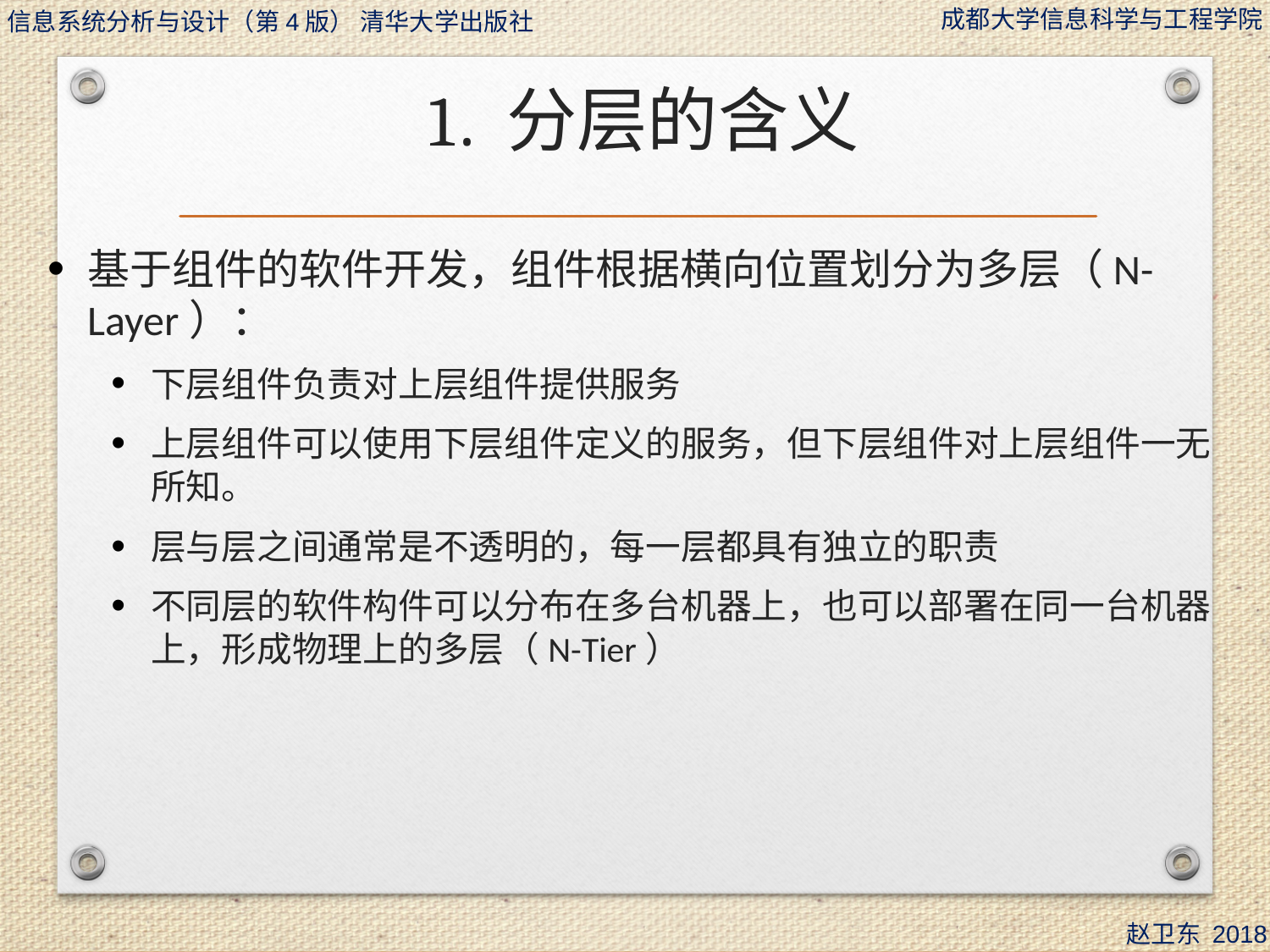

# 1. 分层的含义
基于组件的软件开发，组件根据横向位置划分为多层（N-Layer）：
下层组件负责对上层组件提供服务
上层组件可以使用下层组件定义的服务，但下层组件对上层组件一无所知。
层与层之间通常是不透明的，每一层都具有独立的职责
不同层的软件构件可以分布在多台机器上，也可以部署在同一台机器上，形成物理上的多层（N-Tier）